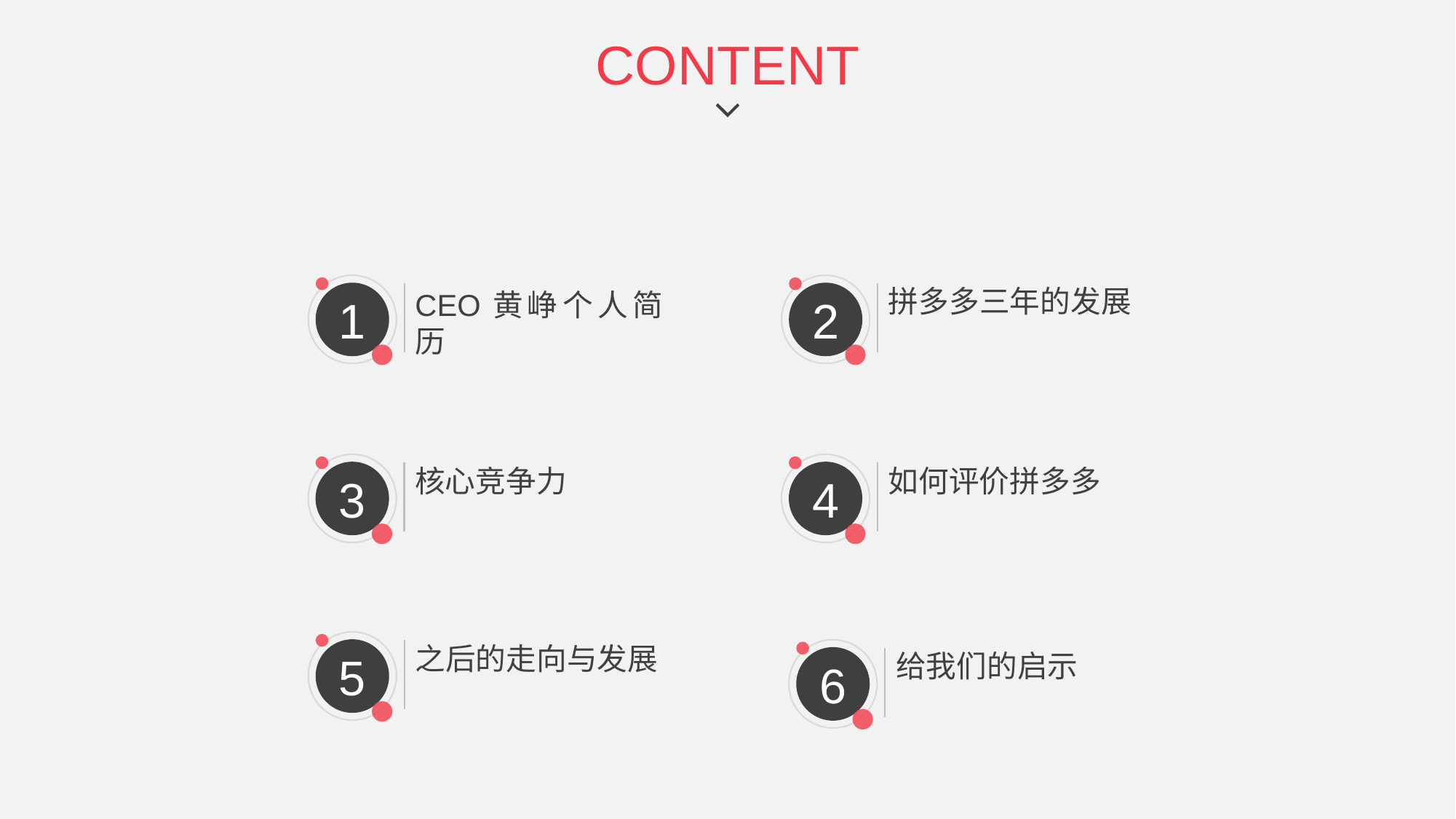

CONTENT

1

CEO黄峥个人简历

2

拼多多三年的发展

3

核心竞争力

4

如何评价拼多多

5

之后的走向与发展

6

给我们的启示